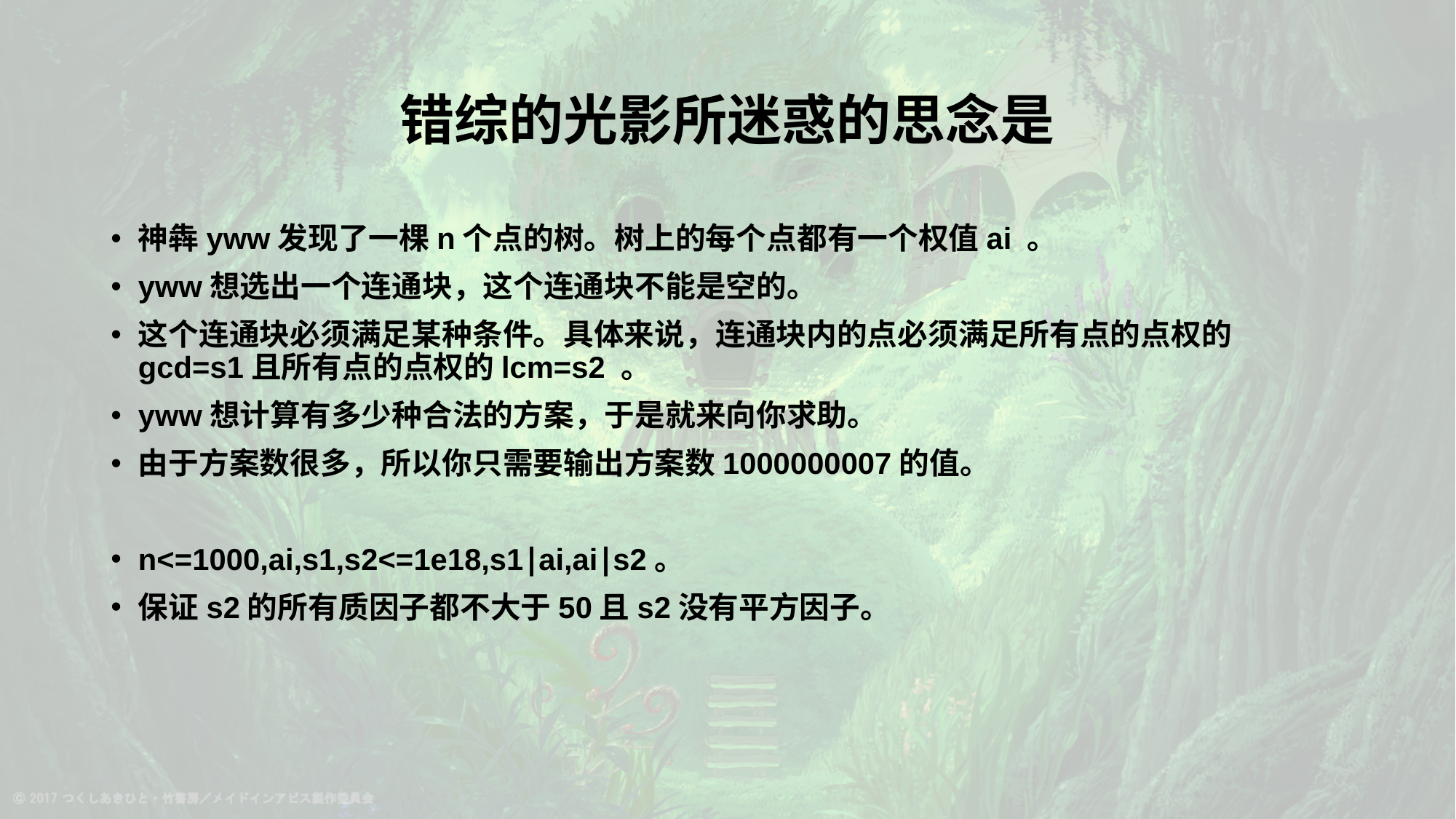

# 错综的光影所迷惑的思念是
神犇yww发现了一棵n个点的树。树上的每个点都有一个权值ai 。
yww想选出一个连通块，这个连通块不能是空的。
这个连通块必须满足某种条件。具体来说，连通块内的点必须满足所有点的点权的 gcd=s1且所有点的点权的lcm=s2 。
yww想计算有多少种合法的方案，于是就来向你求助。
由于方案数很多，所以你只需要输出方案数1000000007的值。

n<=1000,ai,s1,s2<=1e18,s1∣ai,ai∣s2。
保证s2的所有质因子都不大于50且s2没有平方因子。